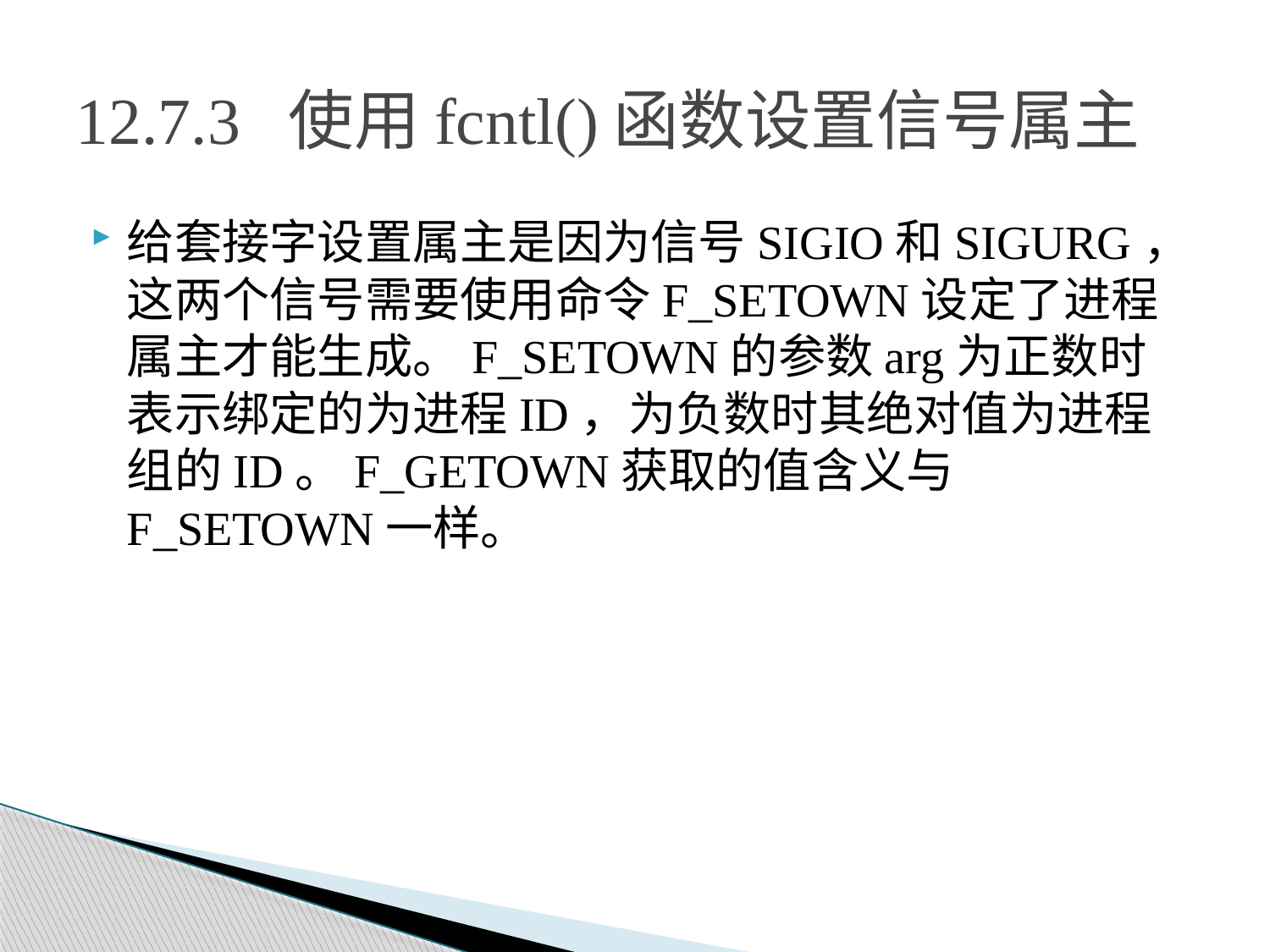

# 12.7.3  使用fcntl()函数设置信号属主
给套接字设置属主是因为信号SIGIO和SIGURG，这两个信号需要使用命令F_SETOWN设定了进程属主才能生成。F_SETOWN的参数arg为正数时表示绑定的为进程ID，为负数时其绝对值为进程组的ID。F_GETOWN获取的值含义与F_SETOWN一样。